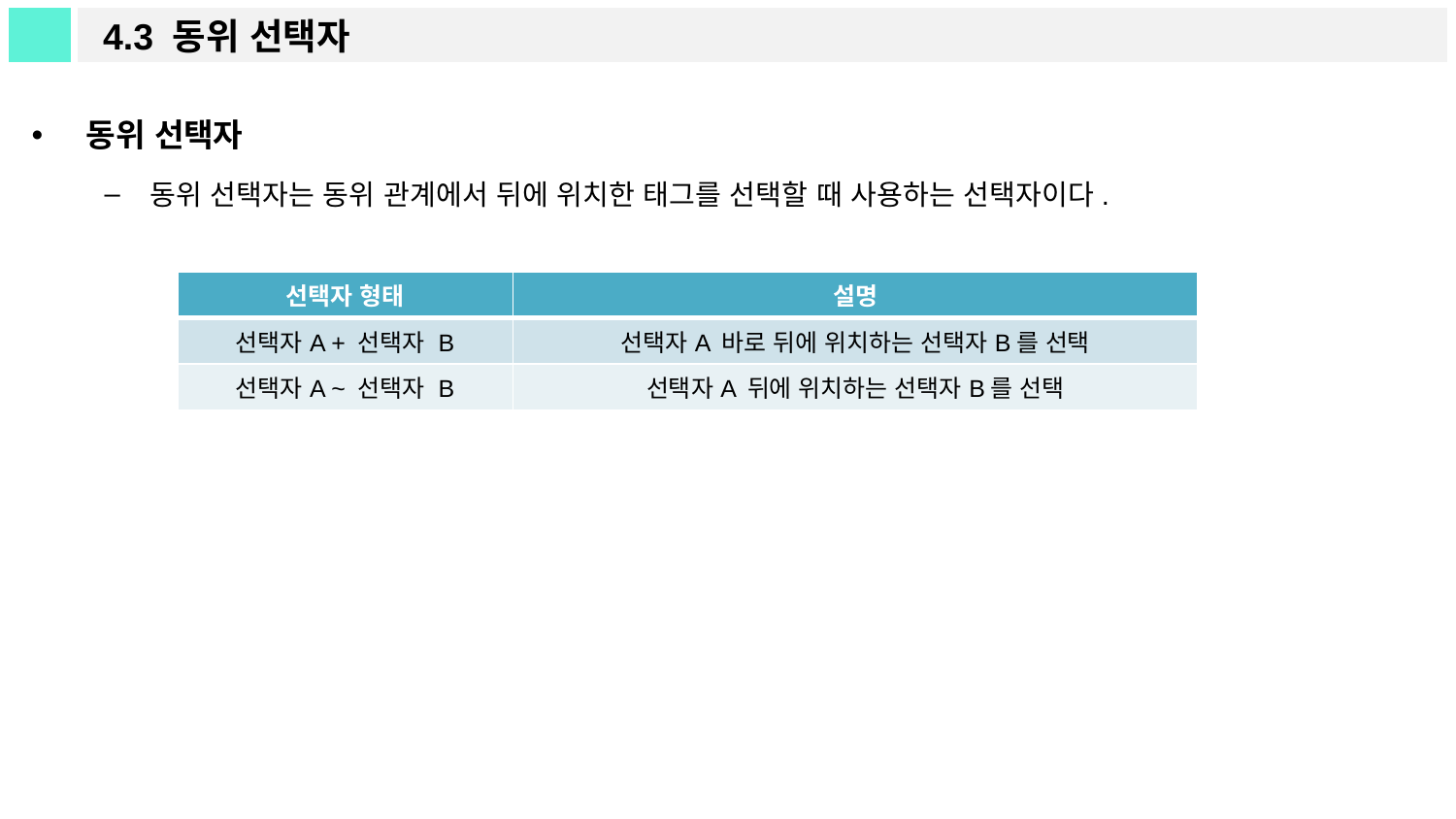

# 4.3 동위 선택자
동위 선택자
동위 선택자는 동위 관계에서 뒤에 위치한 태그를 선택할 때 사용하는 선택자이다.

| 선택자 형태 | 설명 |
| --- | --- |
| 선택자A + 선택자 B | 선택자A 바로 뒤에 위치하는 선택자B를 선택 |
| 선택자A ~ 선택자 B | 선택자A 뒤에 위치하는 선택자B를 선택 |